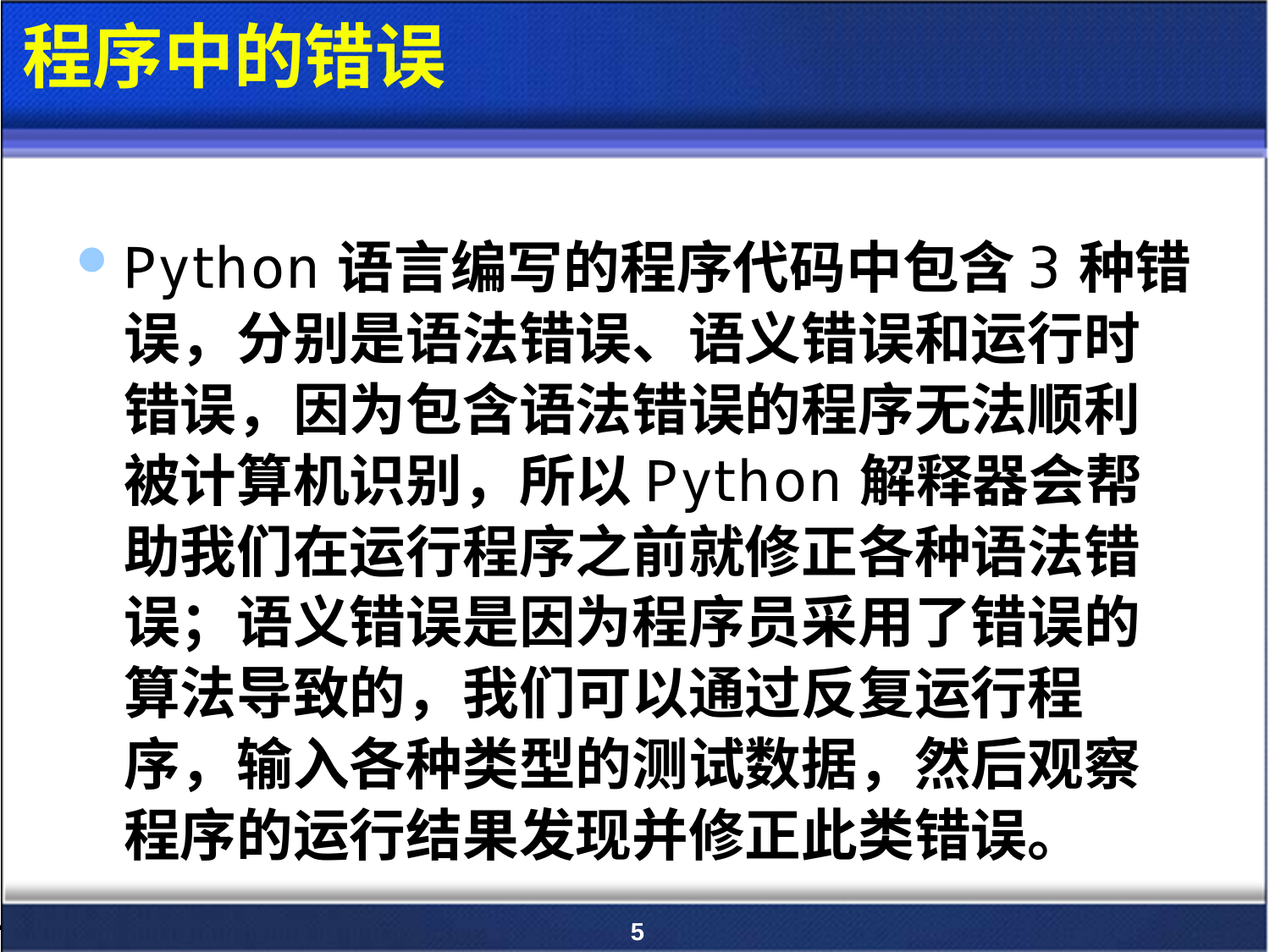

# 程序中的错误
Python语言编写的程序代码中包含3种错误，分别是语法错误、语义错误和运行时错误，因为包含语法错误的程序无法顺利被计算机识别，所以Python解释器会帮助我们在运行程序之前就修正各种语法错误；语义错误是因为程序员采用了错误的算法导致的，我们可以通过反复运行程序，输入各种类型的测试数据，然后观察程序的运行结果发现并修正此类错误。
5